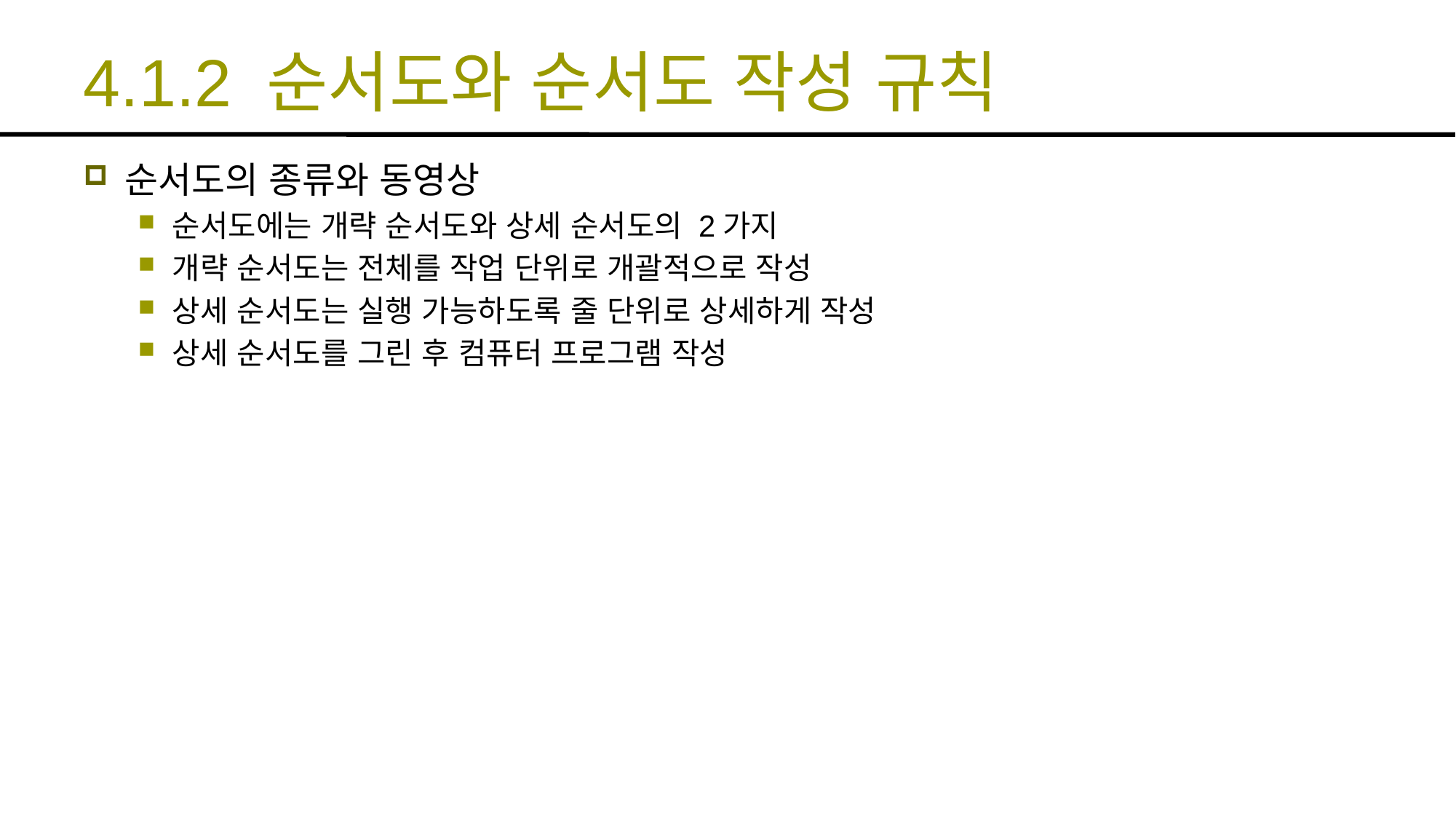

# 4.1.2 순서도와 순서도 작성 규칙
순서도의 종류와 동영상
순서도에는 개략 순서도와 상세 순서도의 2가지
개략 순서도는 전체를 작업 단위로 개괄적으로 작성
상세 순서도는 실행 가능하도록 줄 단위로 상세하게 작성
상세 순서도를 그린 후 컴퓨터 프로그램 작성